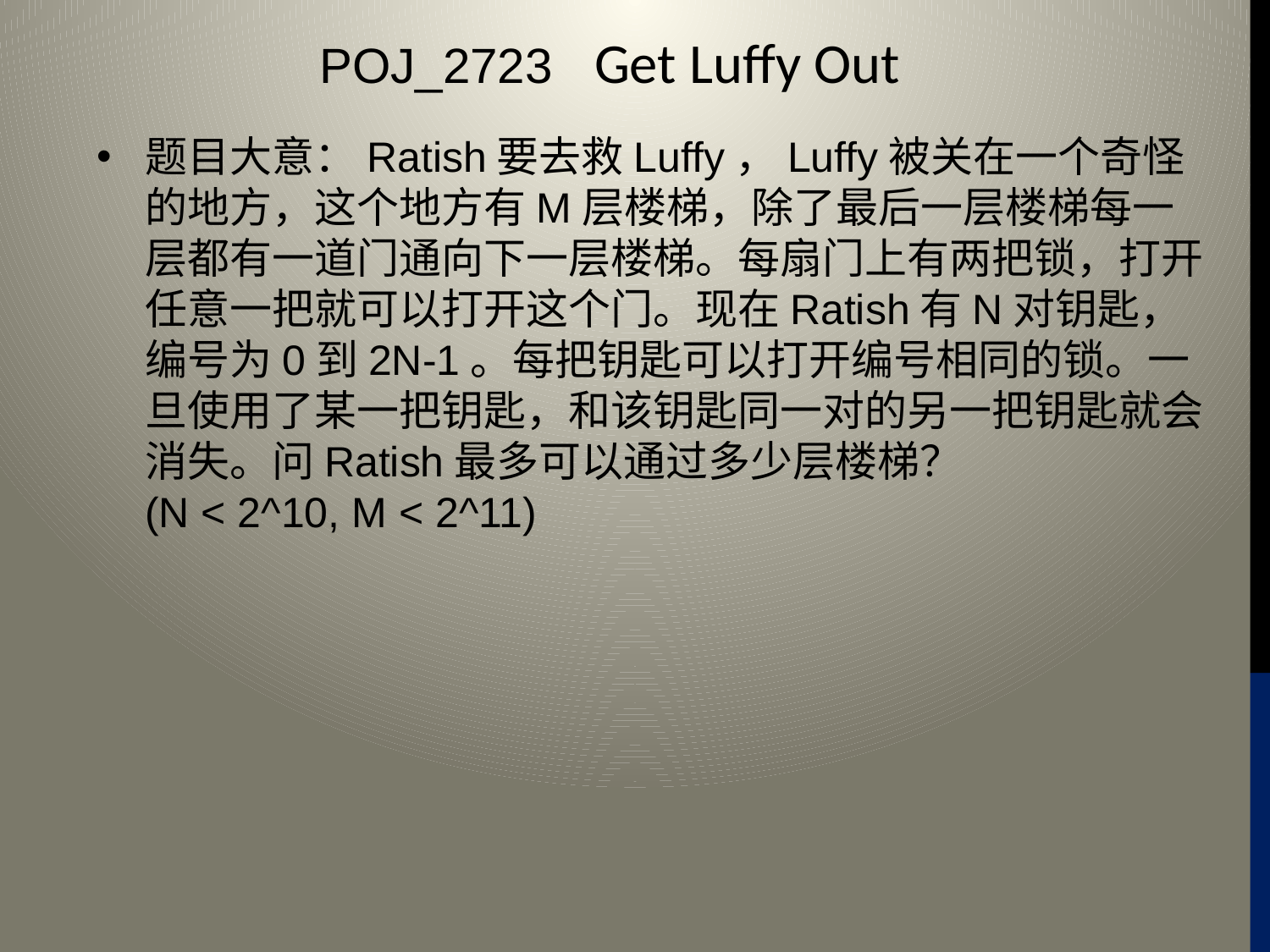

# POJ_2723   Get Luffy Out

题目大意：Ratish要去救Luffy，Luffy被关在一个奇怪的地方，这个地方有M层楼梯，除了最后一层楼梯每一层都有一道门通向下一层楼梯。每扇门上有两把锁，打开任意一把就可以打开这个门。现在Ratish有N对钥匙，编号为0到2N-1。每把钥匙可以打开编号相同的锁。一旦使用了某一把钥匙，和该钥匙同一对的另一把钥匙就会消失。问Ratish最多可以通过多少层楼梯？
    (N < 2^10, M < 2^11)